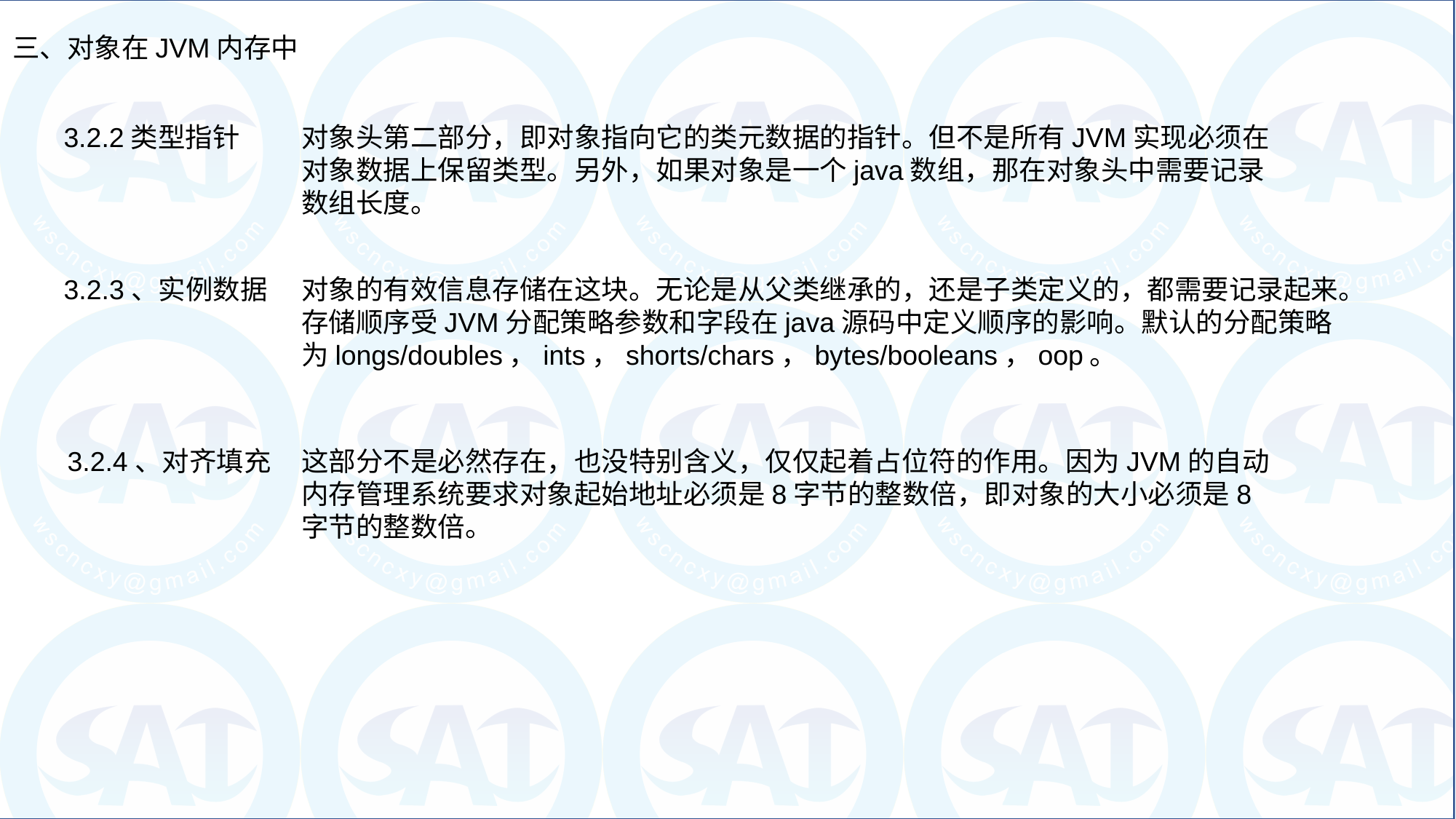

三、对象在JVM内存中
3.2.2类型指针
对象头第二部分，即对象指向它的类元数据的指针。但不是所有JVM实现必须在对象数据上保留类型。另外，如果对象是一个java数组，那在对象头中需要记录数组长度。
3.2.3、实例数据
对象的有效信息存储在这块。无论是从父类继承的，还是子类定义的，都需要记录起来。存储顺序受JVM分配策略参数和字段在java源码中定义顺序的影响。默认的分配策略为longs/doubles，ints，shorts/chars，bytes/booleans，oop。
3.2.4、对齐填充
这部分不是必然存在，也没特别含义，仅仅起着占位符的作用。因为JVM的自动内存管理系统要求对象起始地址必须是8字节的整数倍，即对象的大小必须是8字节的整数倍。